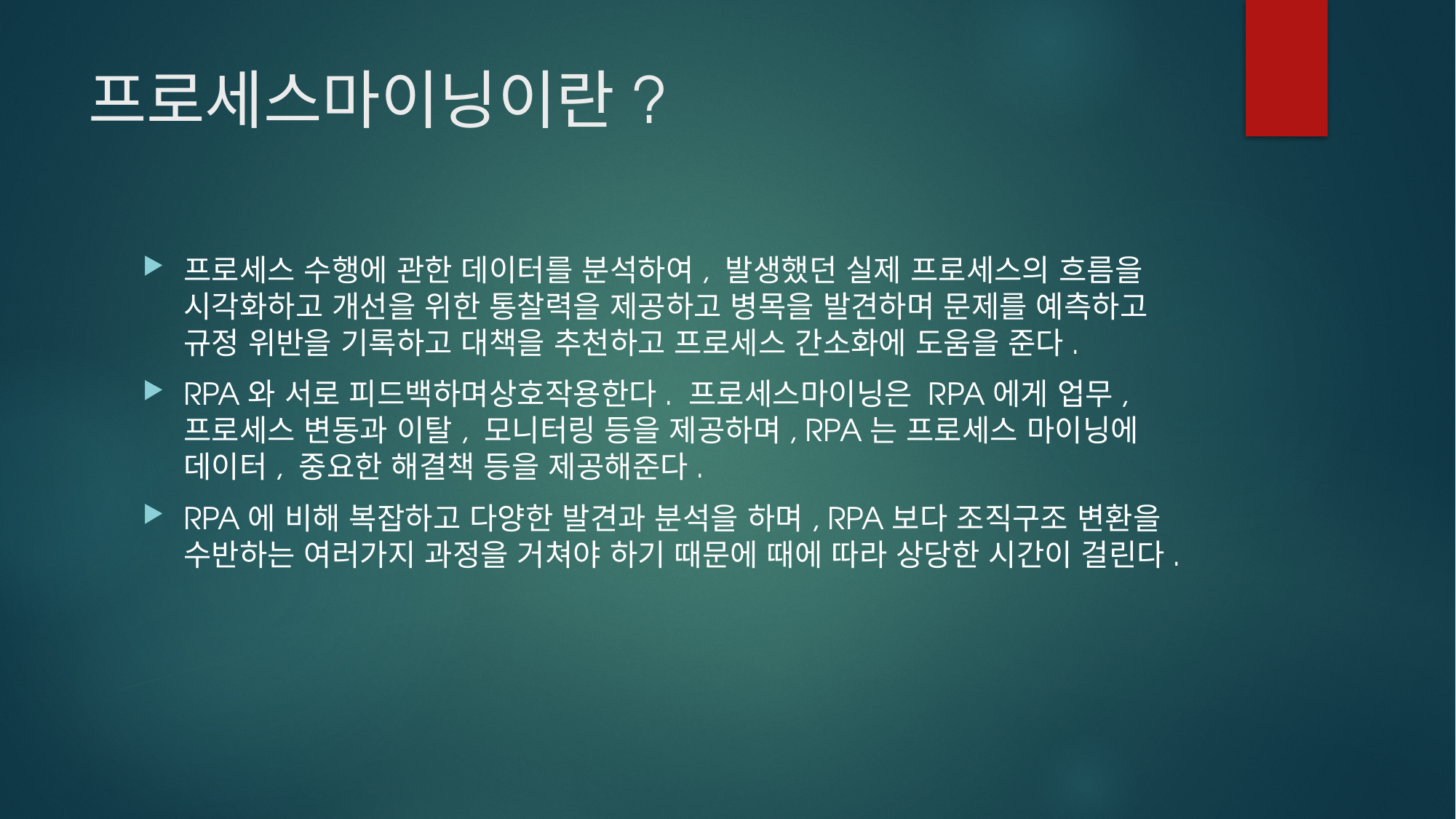

# 프로세스마이닝이란?
프로세스 수행에 관한 데이터를 분석하여, 발생했던 실제 프로세스의 흐름을 시각화하고 개선을 위한 통찰력을 제공하고 병목을 발견하며 문제를 예측하고 규정 위반을 기록하고 대책을 추천하고 프로세스 간소화에 도움을 준다.
RPA와 서로 피드백하며상호작용한다. 프로세스마이닝은 RPA에게 업무, 프로세스 변동과 이탈, 모니터링 등을 제공하며, RPA는 프로세스 마이닝에 데이터, 중요한 해결책 등을 제공해준다.
RPA에 비해 복잡하고 다양한 발견과 분석을 하며, RPA보다 조직구조 변환을 수반하는 여러가지 과정을 거쳐야 하기 때문에 때에 따라 상당한 시간이 걸린다.